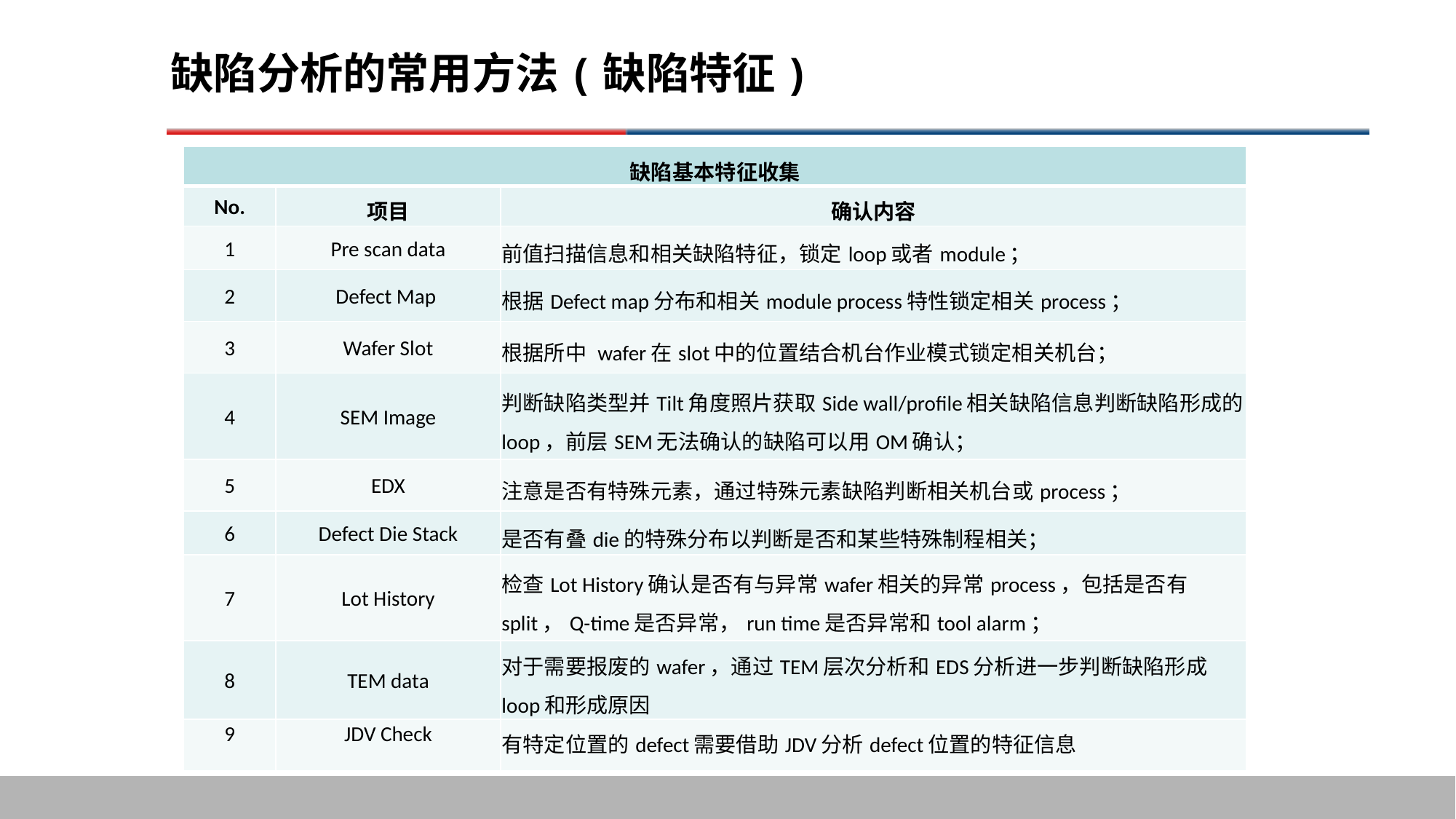

# 缺陷分析的常用方法(缺陷特征)
| 缺陷基本特征收集 |  |  |
| --- | --- | --- |
| No. | 项目 | 确认内容 |
| 1 | Pre scan data | 前值扫描信息和相关缺陷特征，锁定loop或者module； |
| 2 | Defect Map | 根据Defect map分布和相关module process特性锁定相关process； |
| 3 | Wafer Slot | 根据所中 wafer在slot中的位置结合机台作业模式锁定相关机台； |
| 4 | SEM Image | 判断缺陷类型并Tilt角度照片获取Side wall/profile相关缺陷信息判断缺陷形成的loop，前层SEM无法确认的缺陷可以用OM确认； |
| 5 | EDX | 注意是否有特殊元素，通过特殊元素缺陷判断相关机台或process； |
| 6 | Defect Die Stack | 是否有叠die的特殊分布以判断是否和某些特殊制程相关； |
| 7 | Lot History | 检查Lot History确认是否有与异常wafer相关的异常process，包括是否有split，Q-time是否异常，run time是否异常和tool alarm； |
| 8 | TEM data | 对于需要报废的wafer，通过TEM层次分析和EDS分析进一步判断缺陷形成loop和形成原因 |
| 9 | JDV Check | 有特定位置的defect需要借助JDV分析defect位置的特征信息 |